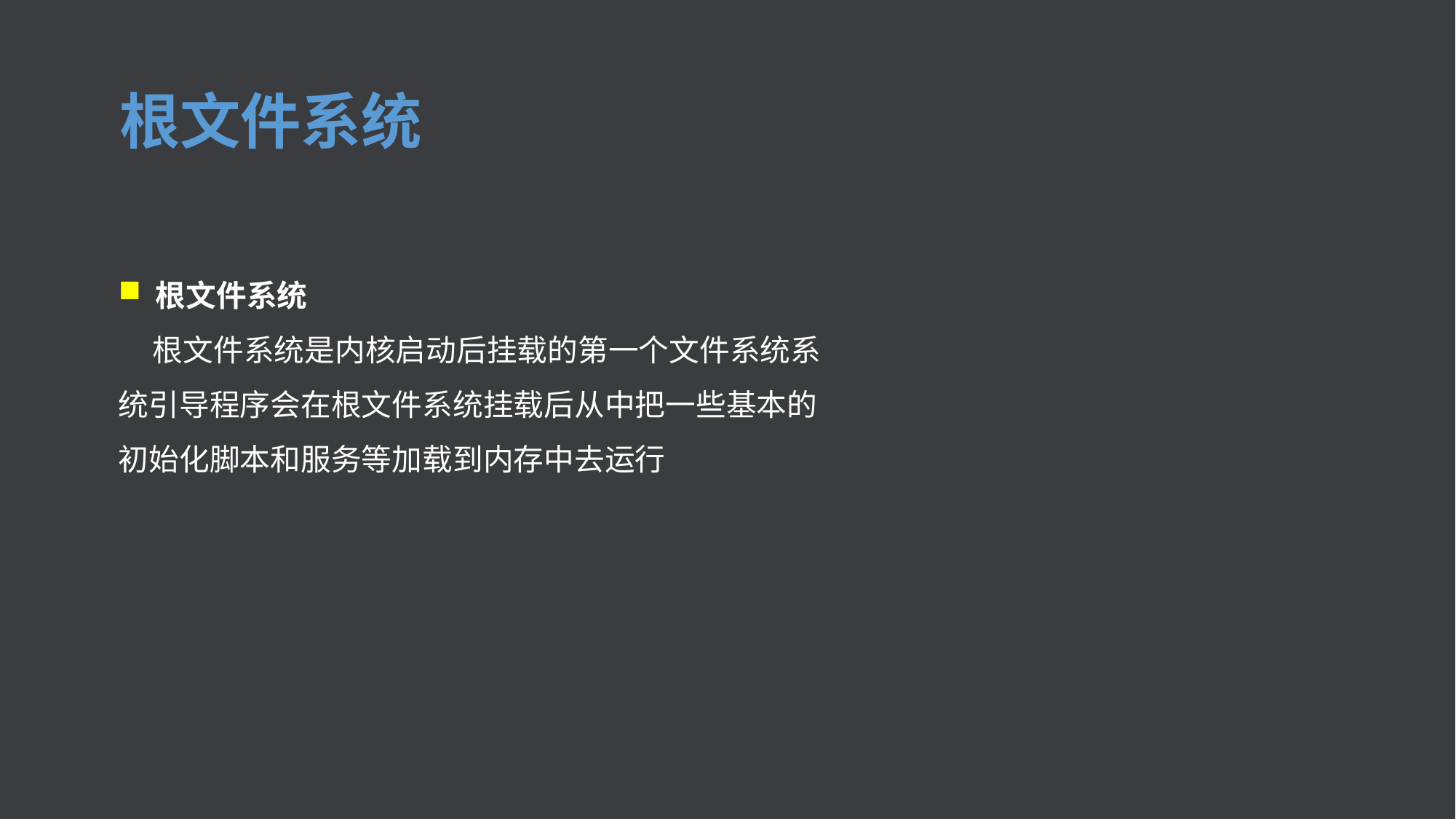

根文件系统

 根文件系统
    根文件系统是内核启动后挂载的第一个文件系统系统引导程序会在根文件系统挂载后从中把一些基本的初始化脚本和服务等加载到内存中去运行